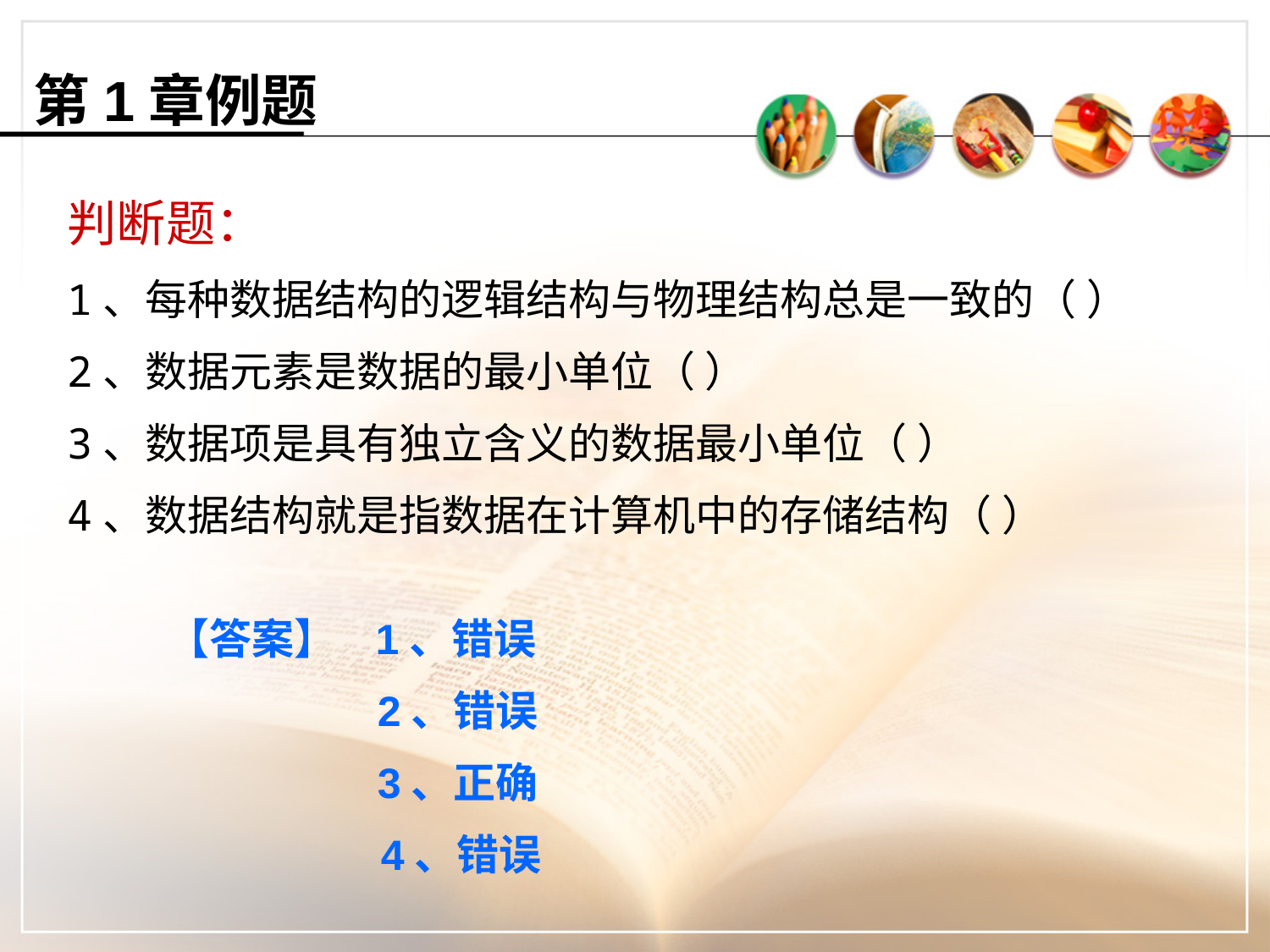

第1章例题
判断题：
1、每种数据结构的逻辑结构与物理结构总是一致的（ ）
2、数据元素是数据的最小单位（ ）
3、数据项是具有独立含义的数据最小单位（ ）
4、数据结构就是指数据在计算机中的存储结构（ ）
【答案】   1、错误
	       2、错误
	       3、正确
                  4、错误